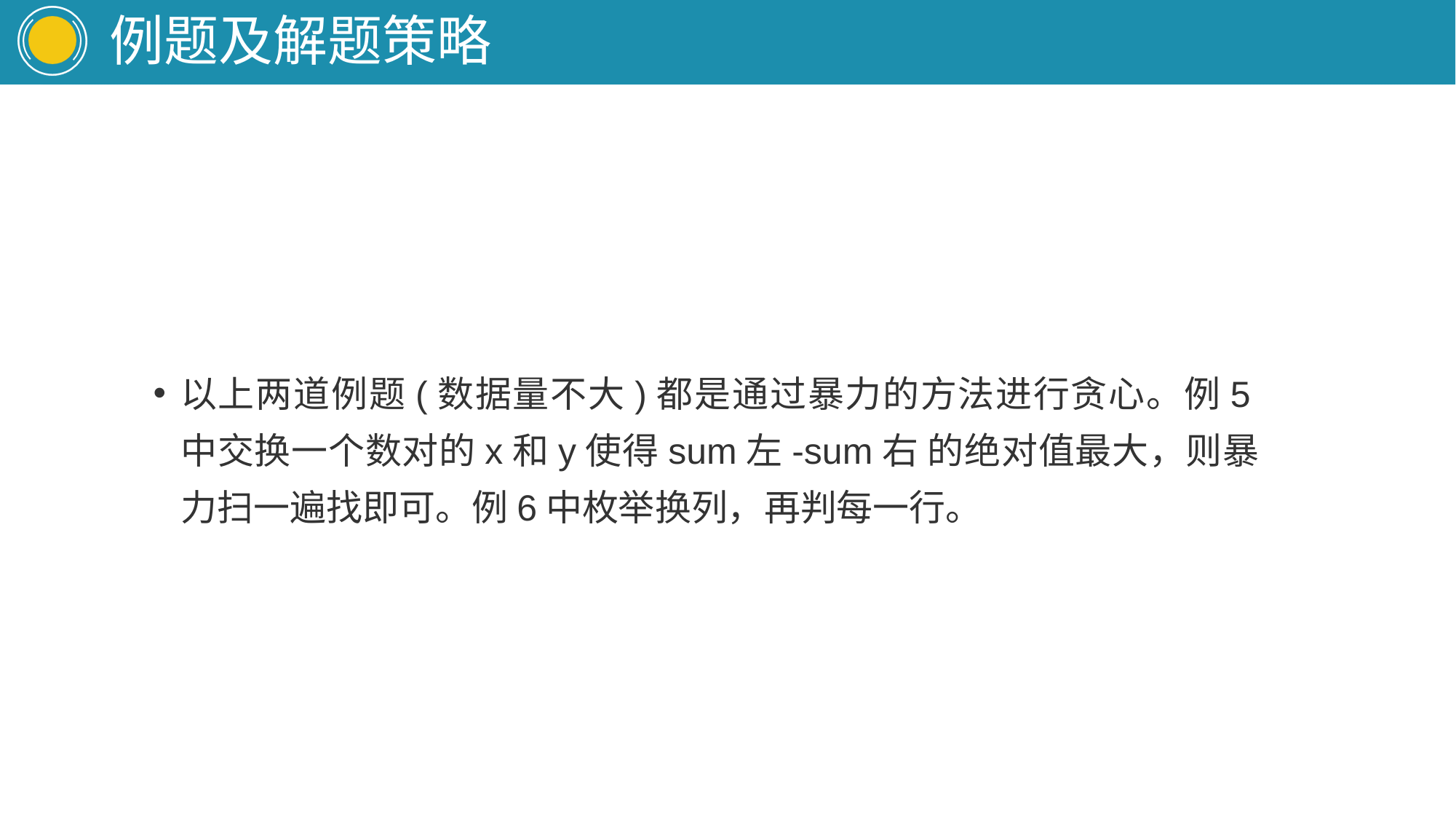

# 例题及解题策略
以上两道例题(数据量不大)都是通过暴力的方法进行贪心。例5中交换一个数对的x和y使得sum左-sum右 的绝对值最大，则暴力扫一遍找即可。例6中枚举换列，再判每一行。